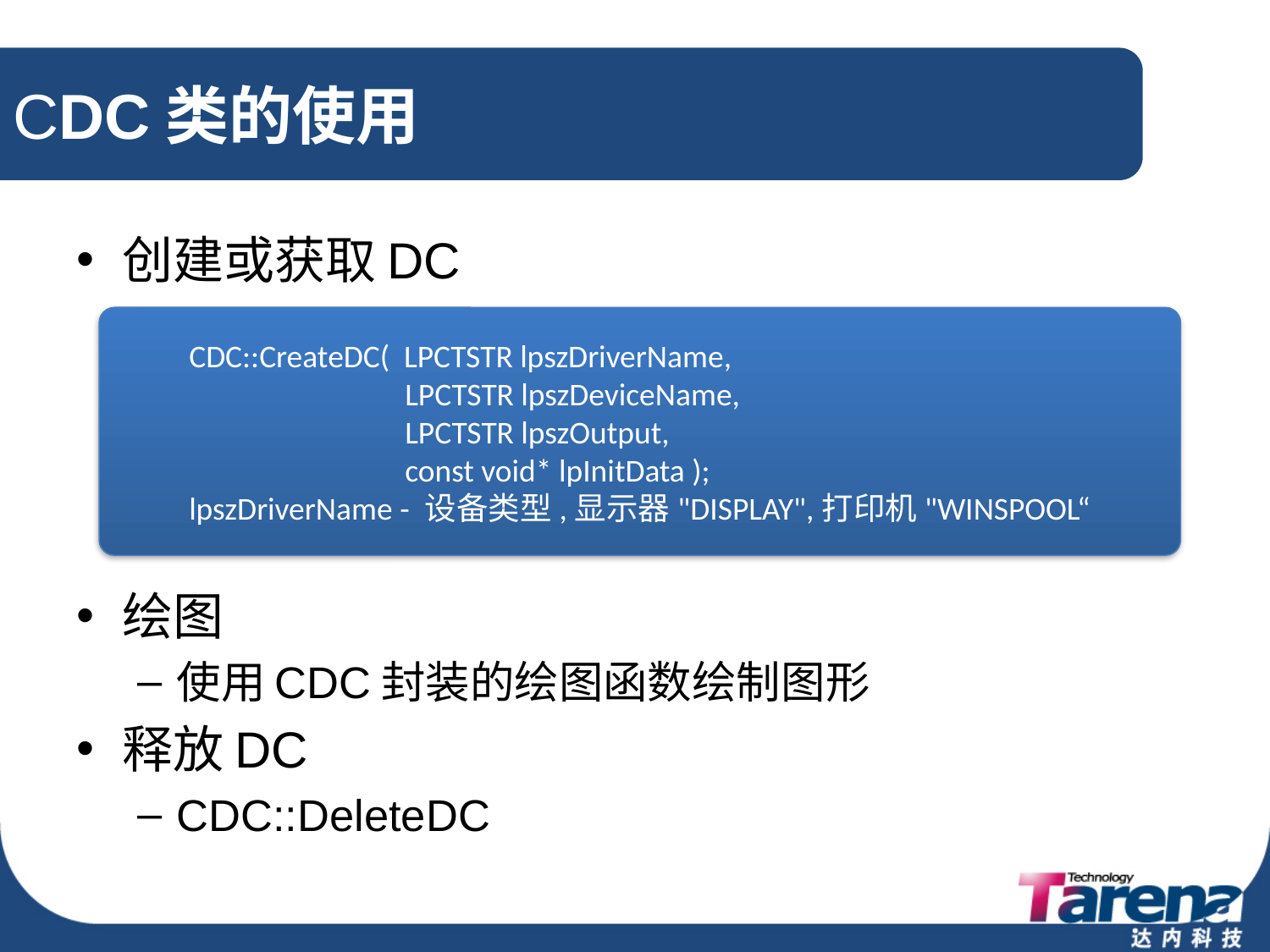

# CDC类的使用
创建或获取DC

绘图
使用CDC封装的绘图函数绘制图形
释放DC
CDC::DeleteDC
CDC::CreateDC(  LPCTSTR lpszDriverName,
                              LPCTSTR lpszDeviceName,
                              LPCTSTR lpszOutput,
                              const void* lpInitData );
lpszDriverName - 设备类型,显示器"DISPLAY",打印机"WINSPOOL“